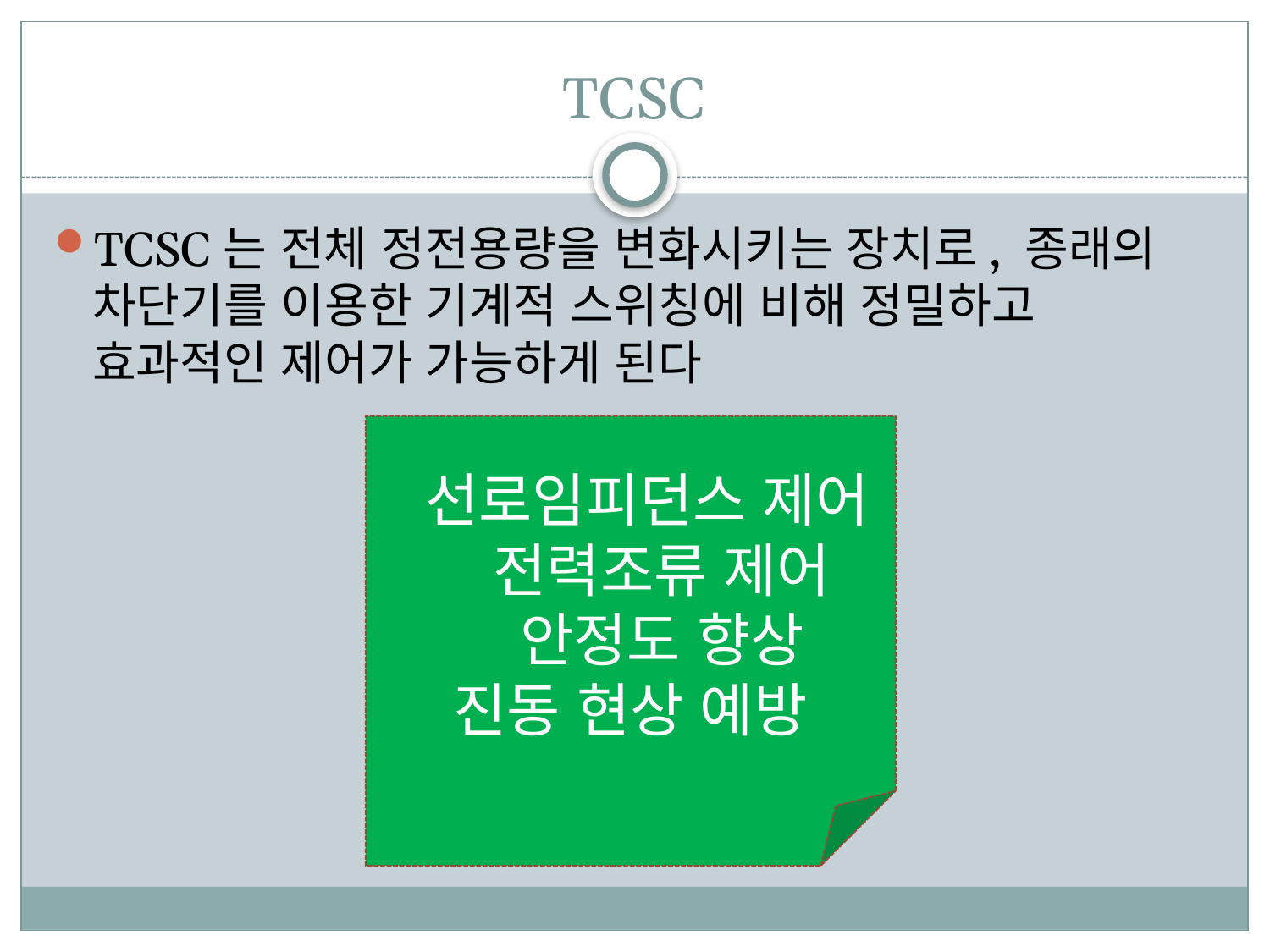

# TCSC
TCSC는 전체 정전용량을 변화시키는 장치로, 종래의 차단기를 이용한 기계적 스위칭에 비해 정밀하고 효과적인 제어가 가능하게 된다
   선로임피던스 제어
   전력조류 제어
   안정도 향상
진동 현상 예방